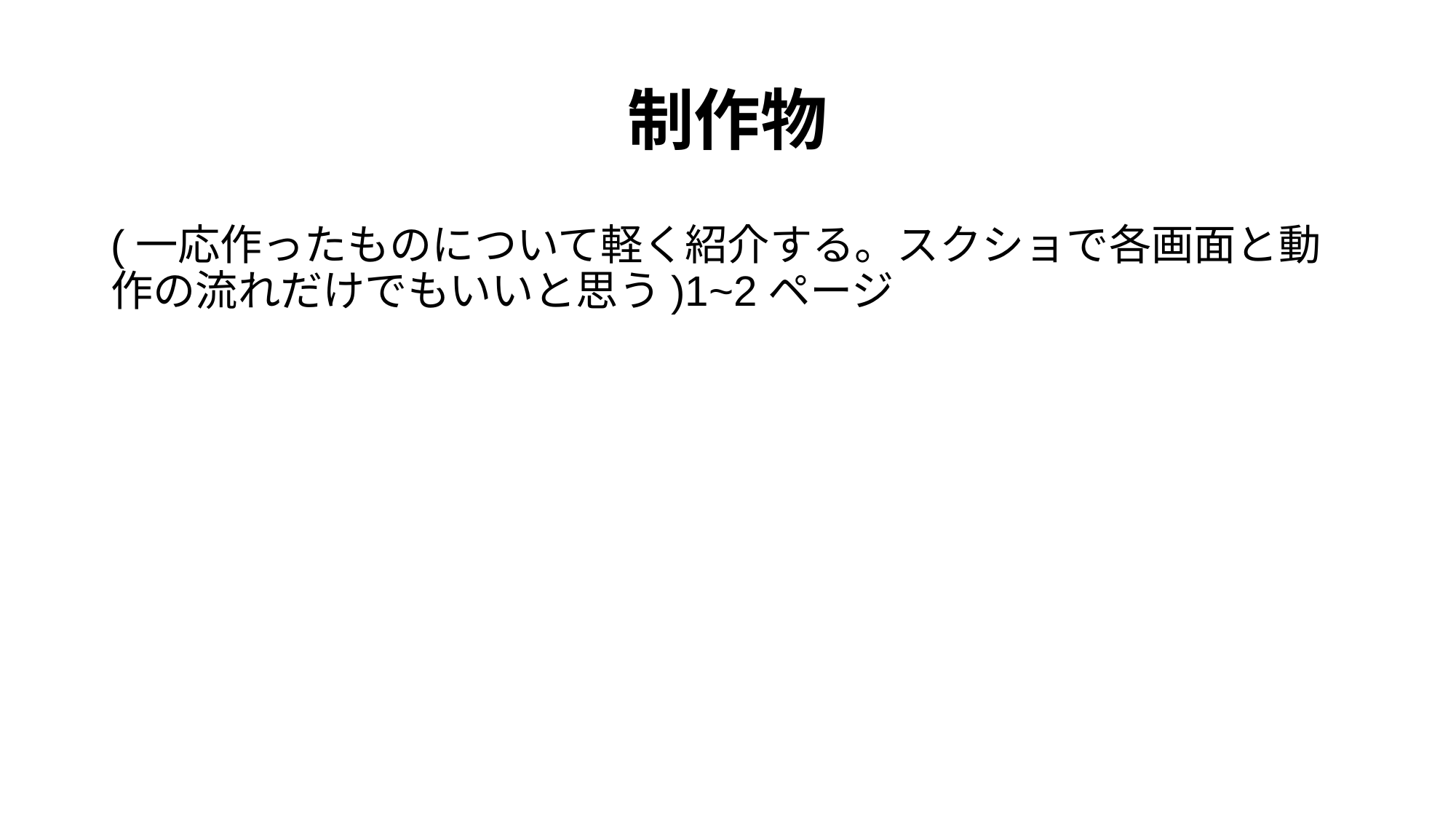

# 制作物
(一応作ったものについて軽く紹介する。スクショで各画面と動作の流れだけでもいいと思う)1~2ページ